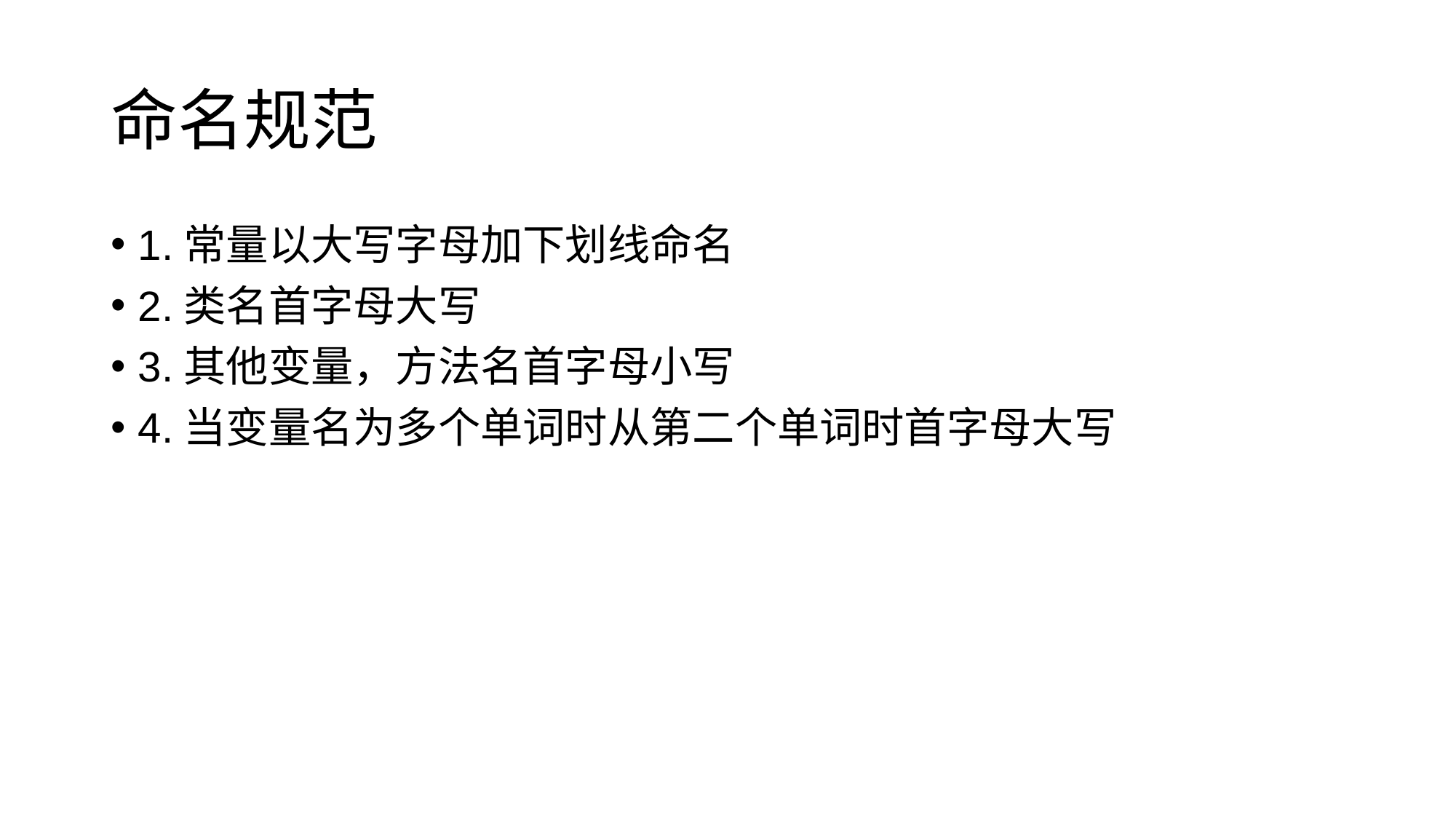

# 命名规范
1.常量以大写字母加下划线命名
2.类名首字母大写
3.其他变量，方法名首字母小写
4.当变量名为多个单词时从第二个单词时首字母大写